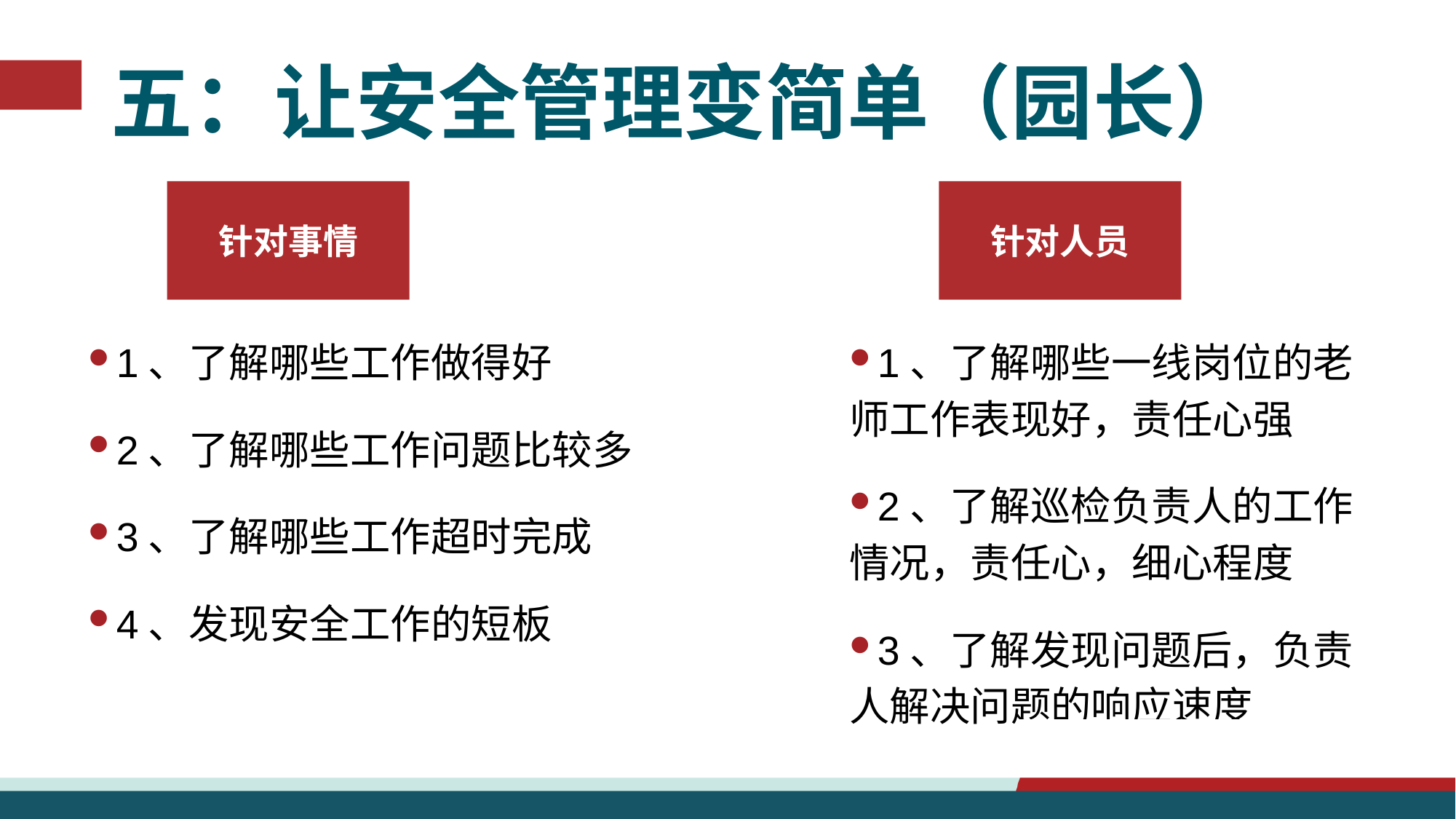

# 五：让安全管理变简单（园长）

针对事情
针对人员
1、了解哪些工作做得好
2、了解哪些工作问题比较多
3、了解哪些工作超时完成
4、发现安全工作的短板
1、了解哪些一线岗位的老师工作表现好，责任心强
2、了解巡检负责人的工作情况，责任心，细心程度
3、了解发现问题后，负责人解决问题的响应速度